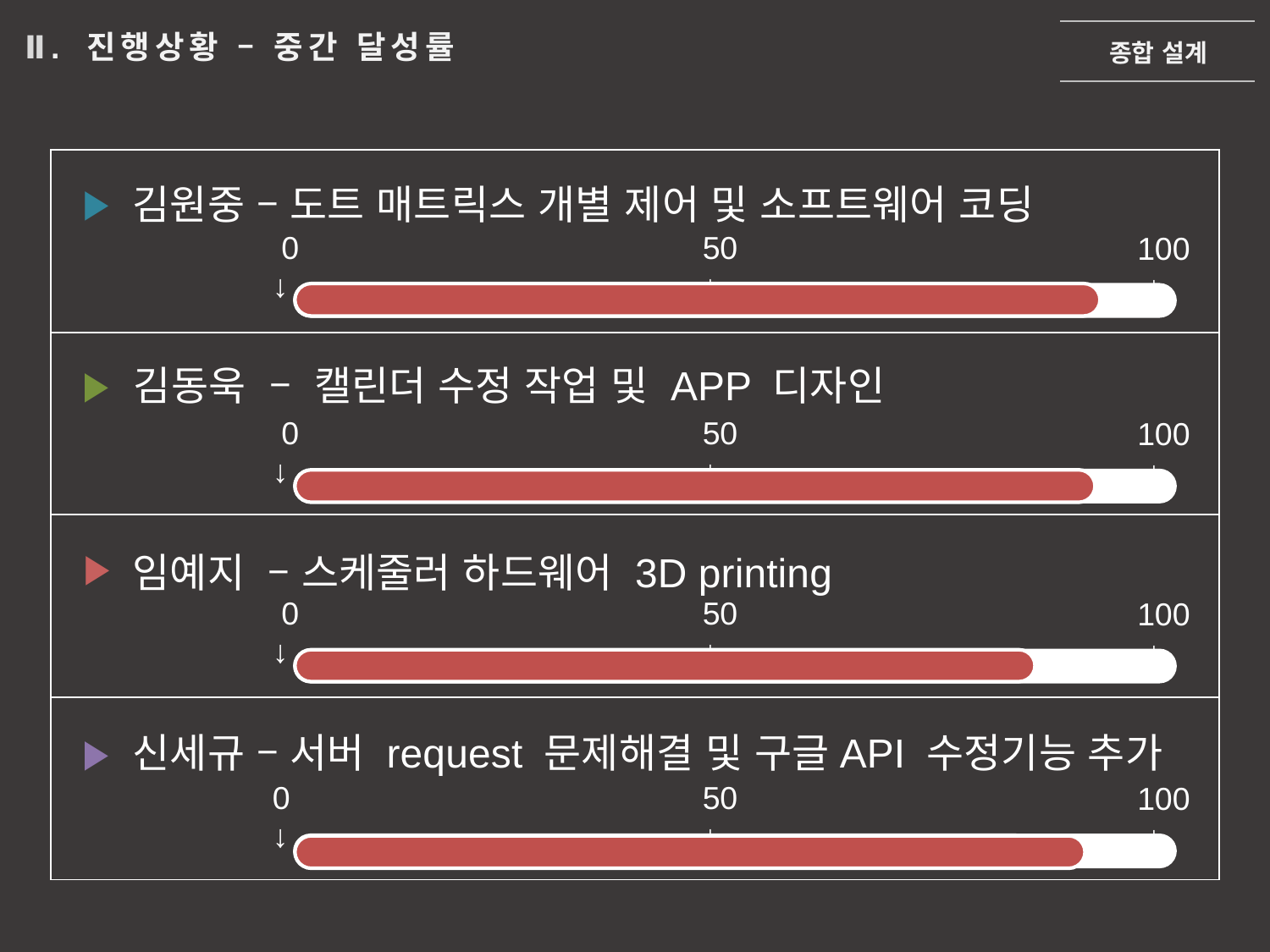

종합 설계
Ⅱ. 진행상황 – 중간 달성률
|  |
| --- |
|  |
|  |
|  |
▶
김원중 – 도트 매트릭스 개별 제어 및 소프트웨어 코딩
    0
   ↓

   50
   ↓

  100
   ↓

▶
김동욱  –  캘린더 수정 작업 및 APP 디자인

    0
   ↓

   50
   ↓

  100
   ↓

▶
임예지  – 스케줄러 하드웨어 3D printing
    0
   ↓

   50
   ↓

  100
   ↓

▶
신세규 – 서버 request 문제해결 및 구글API 수정기능 추가

   0
   ↓

   50
   ↓

  100
   ↓